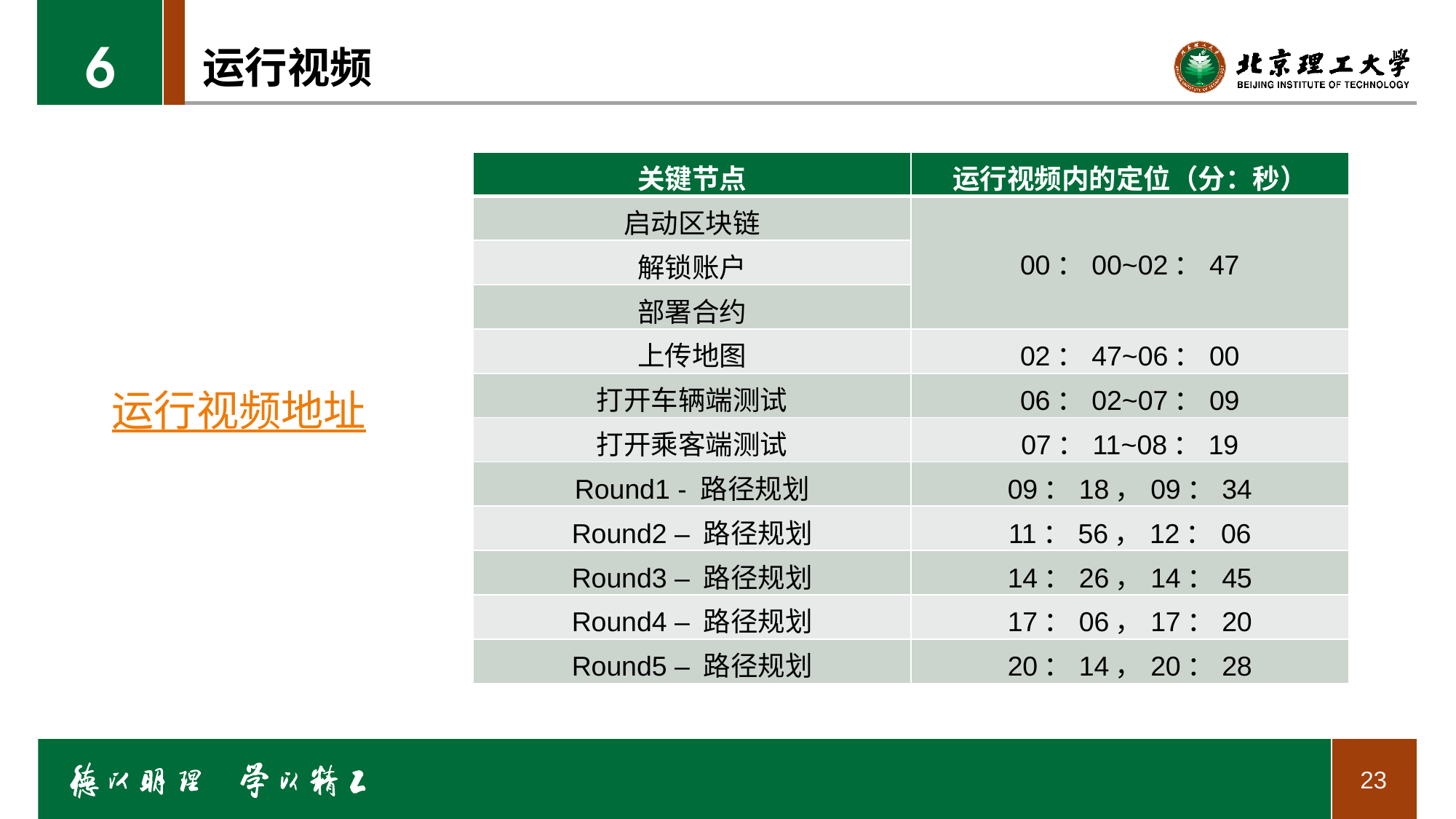

6
# 运行视频
| 关键节点 | 运行视频内的定位（分：秒） |
| --- | --- |
| 启动区块链 | 00：00~02：47 |
| 解锁账户 |  |
| 部署合约 |  |
| 上传地图 | 02：47~06：00 |
| 打开车辆端测试 | 06：02~07：09 |
| 打开乘客端测试 | 07：11~08：19 |
| Round1 - 路径规划 | 09：18，09：34 |
| Round2 – 路径规划 | 11：56，12：06 |
| Round3 – 路径规划 | 14：26，14：45 |
| Round4 – 路径规划 | 17：06，17：20 |
| Round5 – 路径规划 | 20：14，20：28 |
运行视频地址